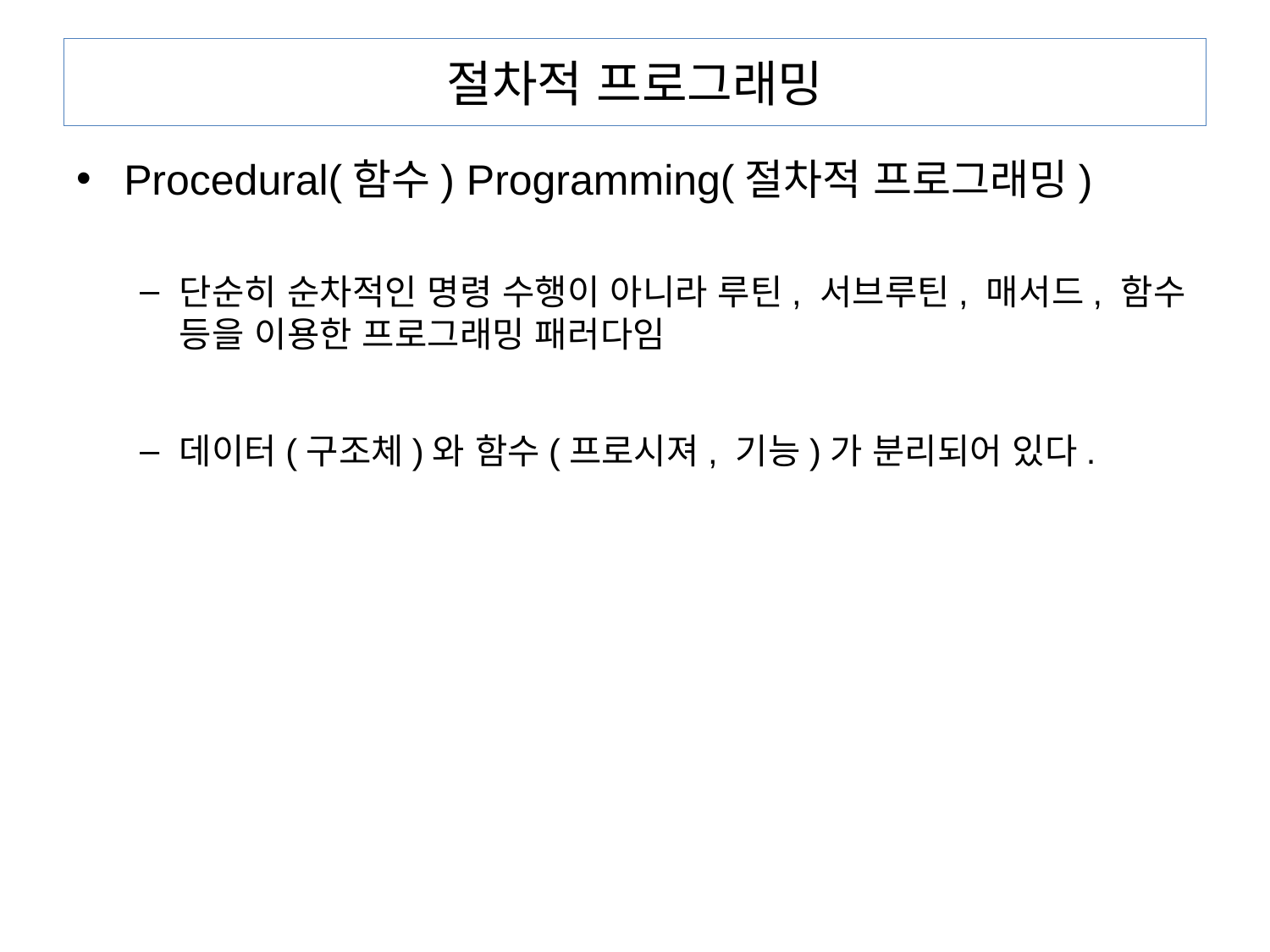

# 절차적 프로그래밍
Procedural(함수) Programming(절차적 프로그래밍)

단순히 순차적인 명령 수행이 아니라 루틴, 서브루틴, 매서드, 함수 등을 이용한 프로그래밍 패러다임

데이터(구조체)와 함수(프로시져, 기능)가 분리되어 있다.